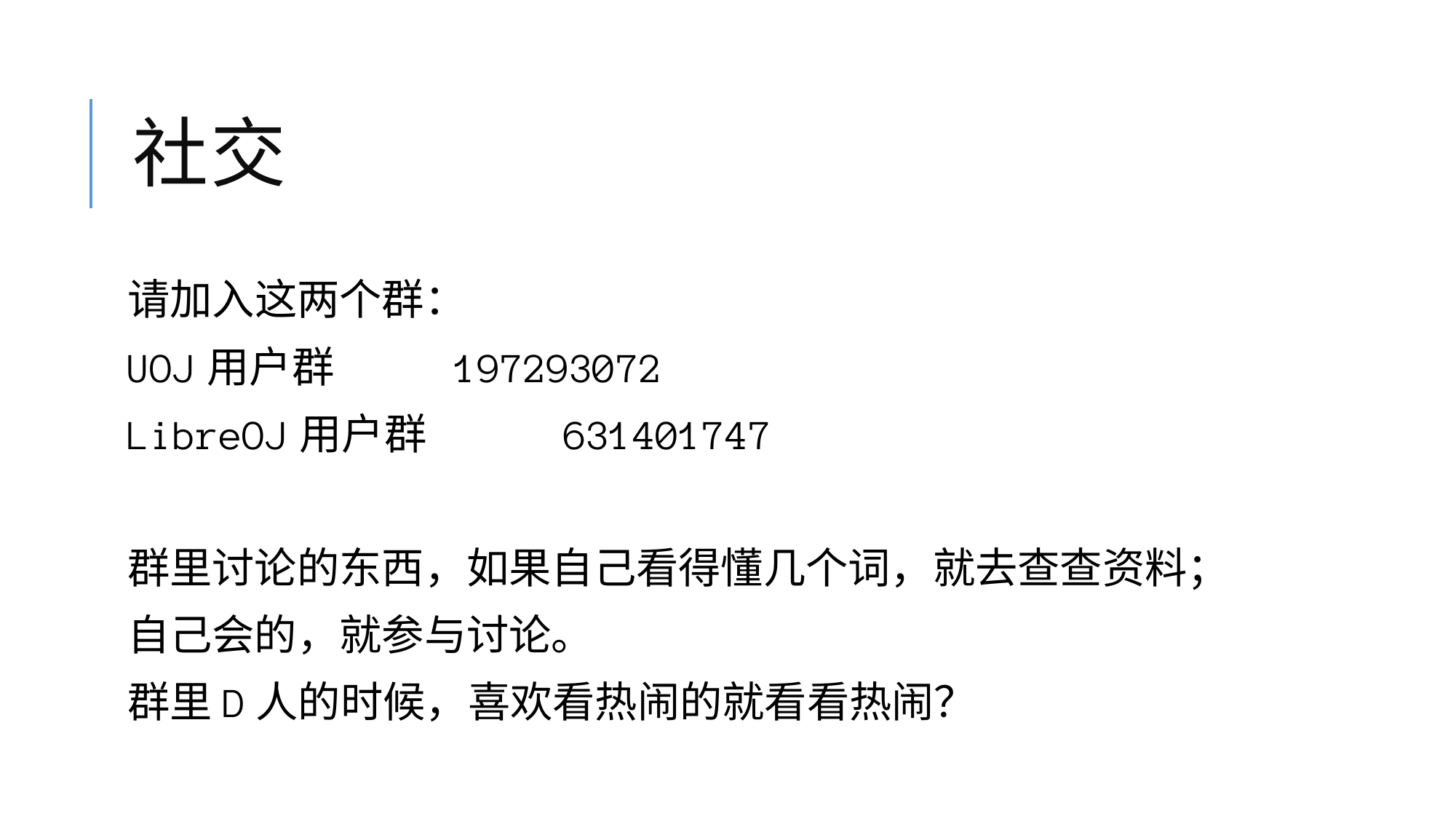

# 社交
请加入这两个群：
UOJ用户群 		197293072
LibreOJ用户群		631401747

群里讨论的东西，如果自己看得懂几个词，就去查查资料；
自己会的，就参与讨论。
群里D人的时候，喜欢看热闹的就看看热闹？